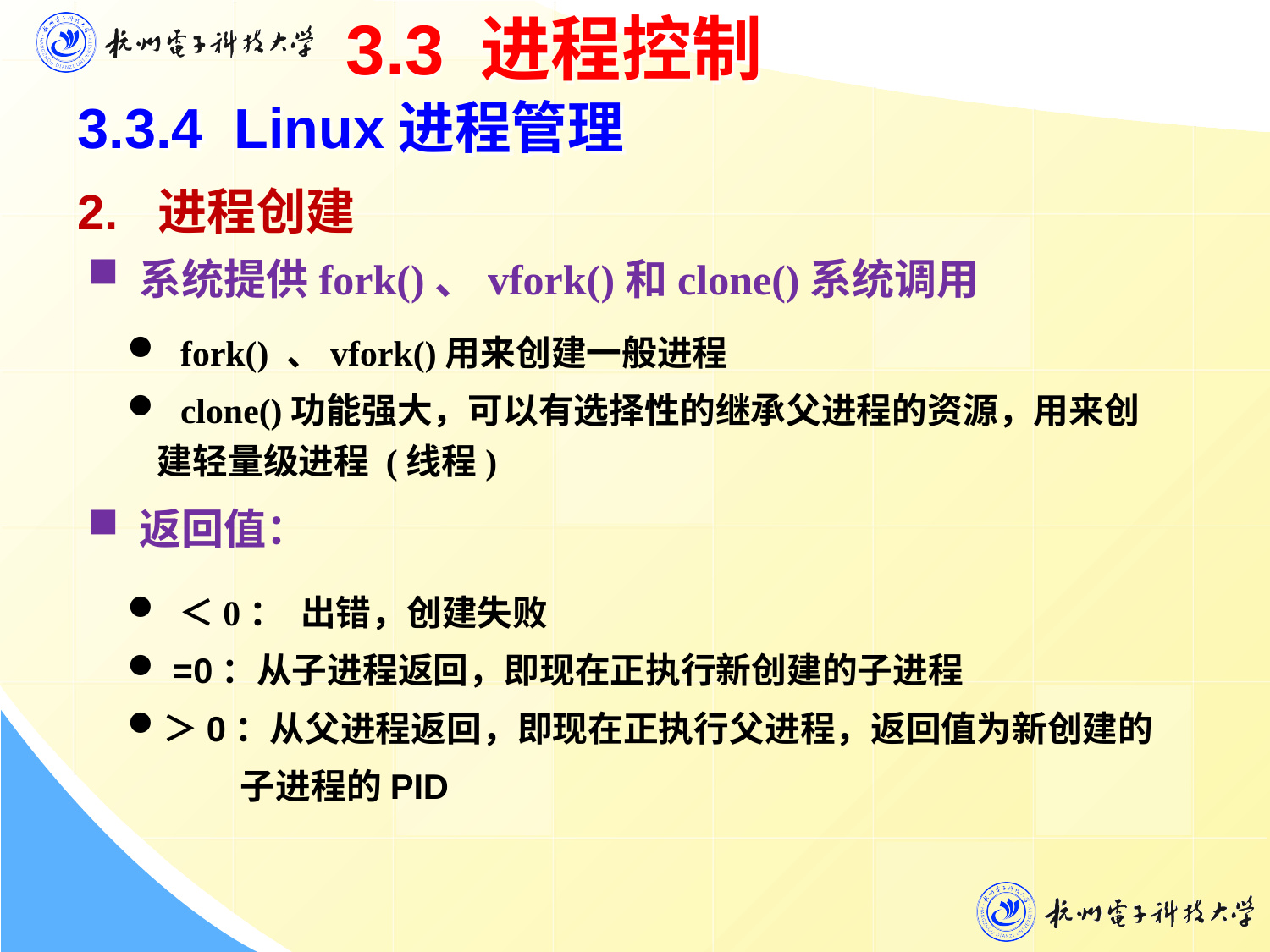

3.3 进程控制
# 3.3.4  Linux进程管理
2.  进程创建

 系统提供fork()、vfork()和clone()系统调用
  fork() 、vfork()用来创建一般进程
  clone()功能强大，可以有选择性的继承父进程的资源，用来创建轻量级进程 (线程)
 返回值：
 ＜0：  出错，创建失败
 =0：从子进程返回，即现在正执行新创建的子进程
＞0：从父进程返回，即现在正执行父进程，返回值为新创建的
             子进程的PID